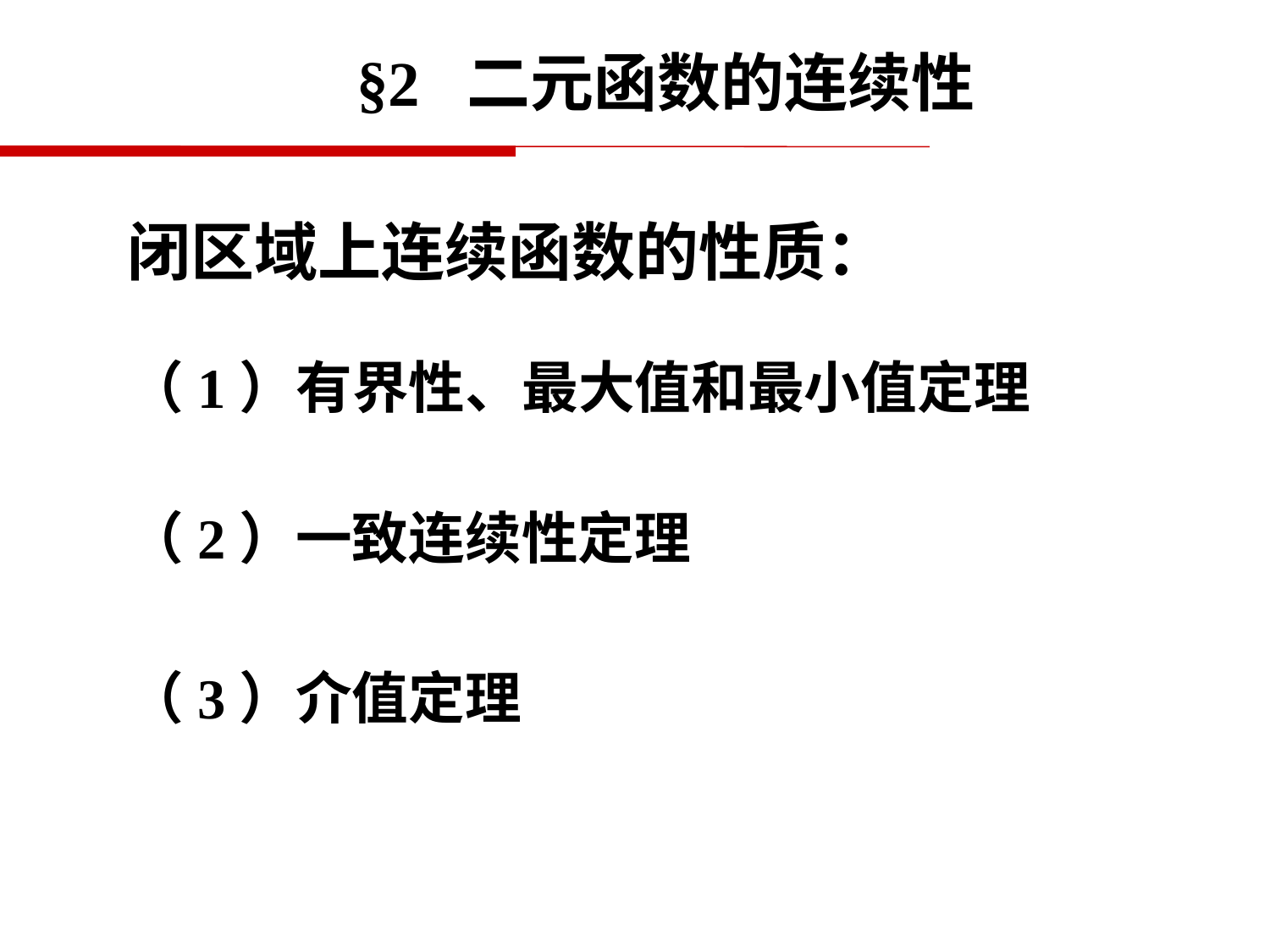

§2  二元函数的连续性
闭区域上连续函数的性质：
（1）有界性、最大值和最小值定理
（2）一致连续性定理
（3）介值定理